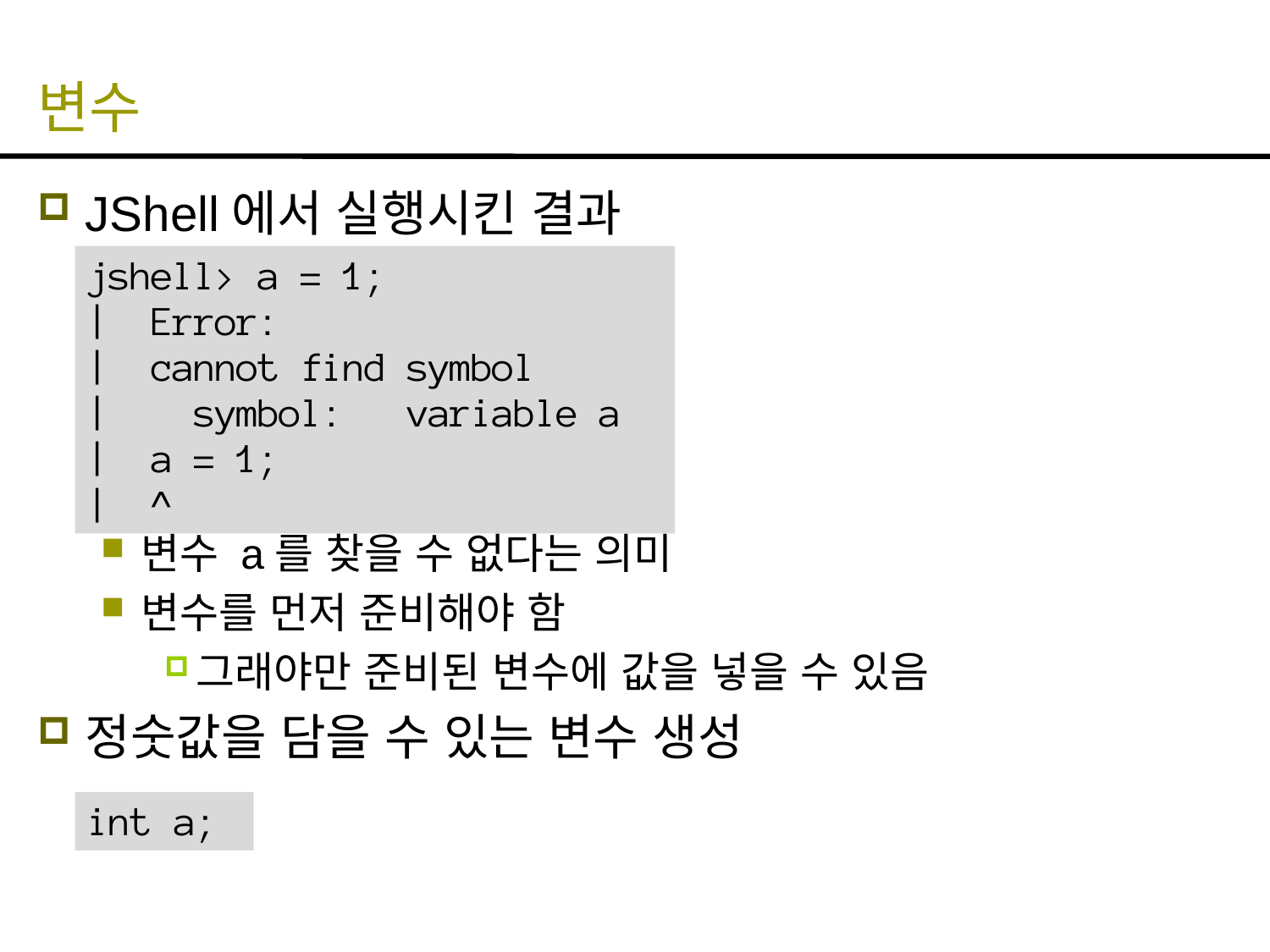

# 변수
JShell에서 실행시킨 결과

변수 a를 찾을 수 없다는 의미
변수를 먼저 준비해야 함
그래야만 준비된 변수에 값을 넣을 수 있음
정숫값을 담을 수 있는 변수 생성
jshell> a = 1;
|  Error:
|  cannot find symbol
|    symbol:   variable a
|  a = 1;
|  ^
int a;